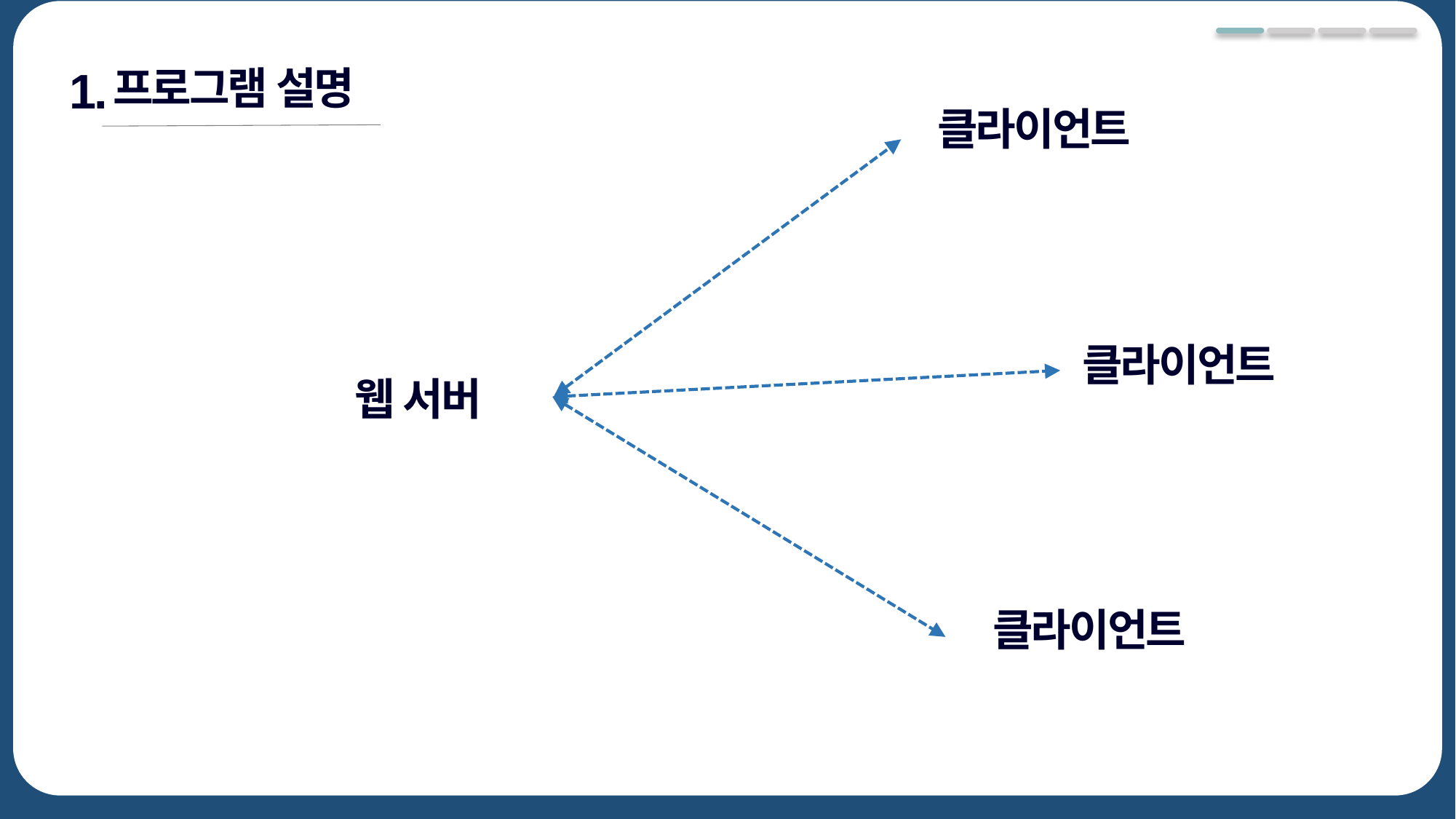

1.
프로그램 설명
클라이언트

클라이언트

웹 서버
클라이언트